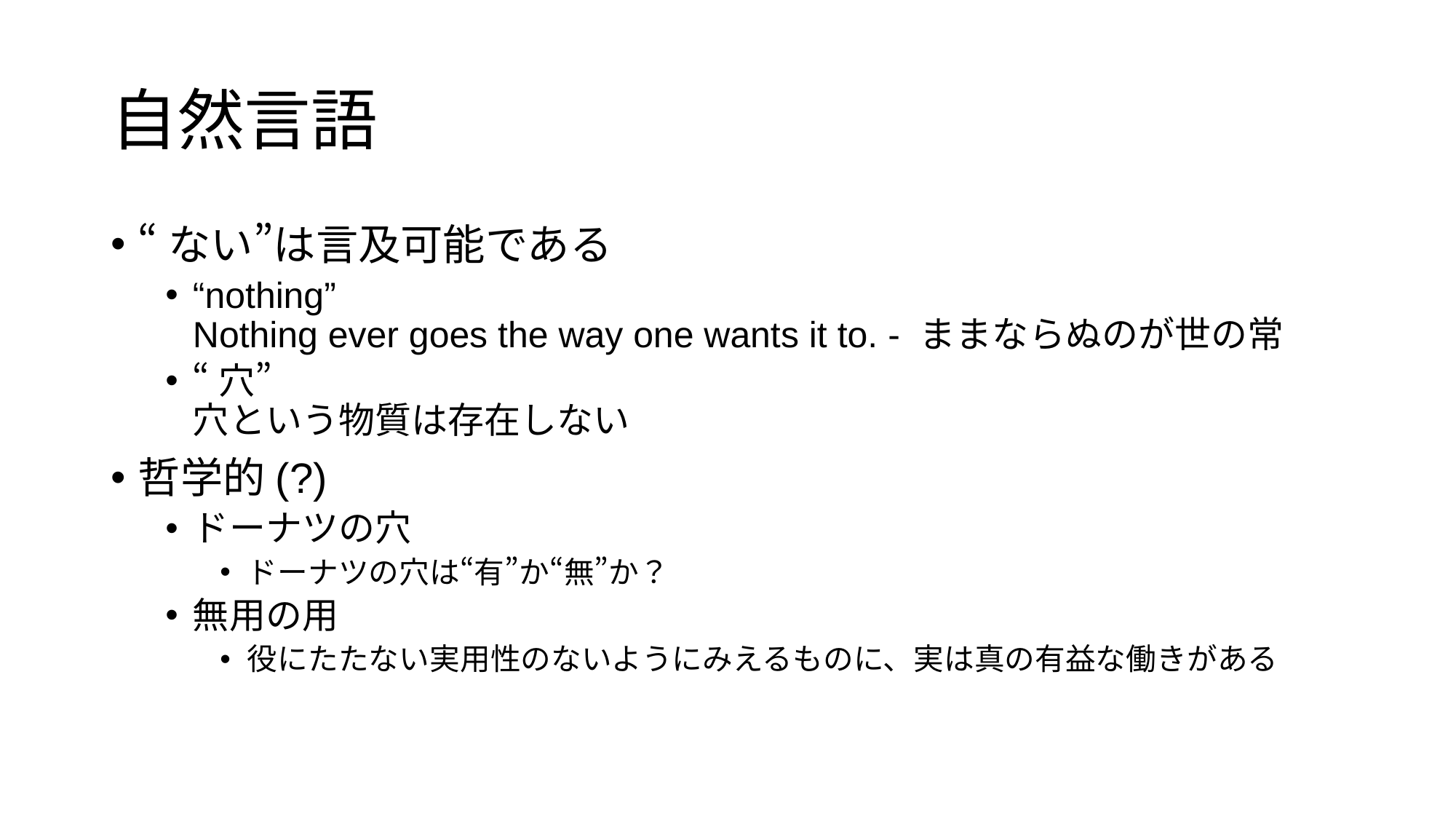

# 自然言語
“ない”は言及可能である
“nothing”
Nothing ever goes the way one wants it to. - ままならぬのが世の常
“穴”
穴という物質は存在しない
哲学的(?)
ドーナツの穴
ドーナツの穴は“有”か“無”か？
無用の用
役にたたない実用性のないようにみえるものに、実は真の有益な働きがある